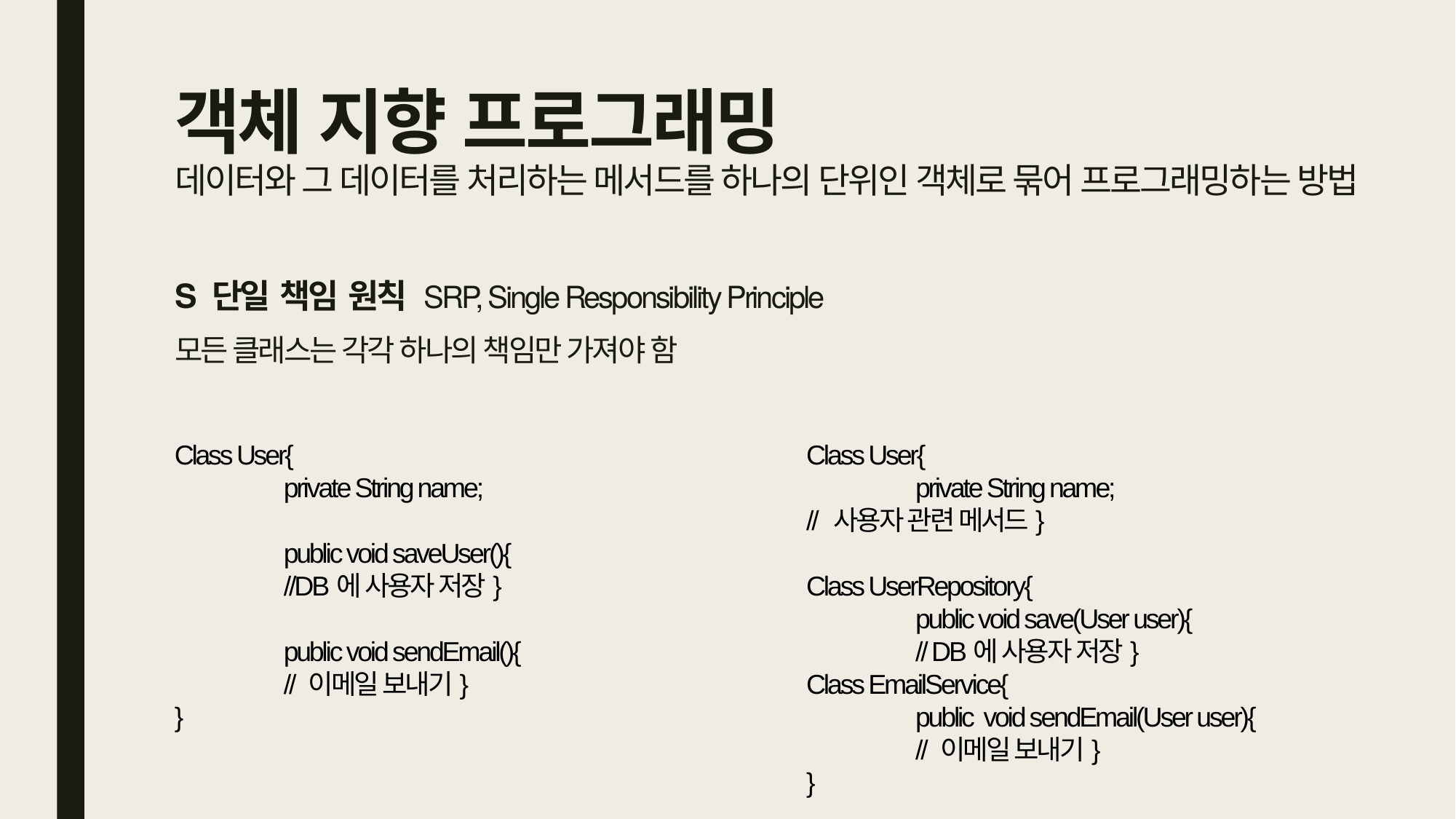

# 객체 지향 프로그래밍 데이터와 그 데이터를 처리하는 메서드를 하나의 단위인 객체로 묶어 프로그래밍하는 방법
S 단일 책임 원칙 SRP, Single Responsibility Principle
모든 클래스는 각각 하나의 책임만 가져야 함

Class User{
	private String name;

	public void saveUser(){
	//DB에 사용자 저장}

	public void sendEmail(){
	// 이메일 보내기}
}
Class User{
	private String name;
// 사용자 관련 메서드}

Class UserRepository{
	public void save(User user){
	// DB에 사용자 저장}
Class EmailService{
	public  void sendEmail(User user){
	// 이메일 보내기}
}